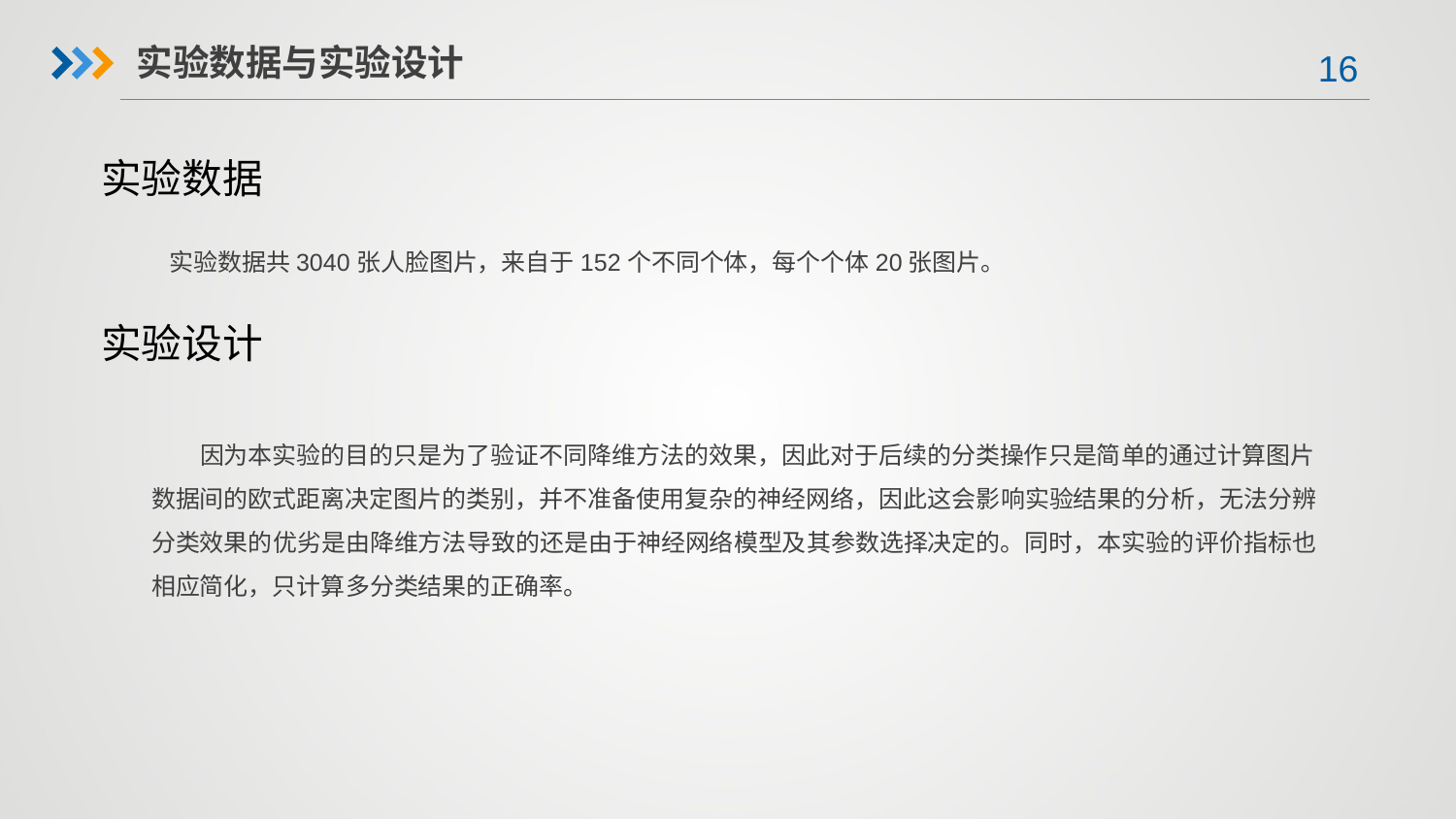

实验数据与实验设计
实验数据
实验数据共3040张人脸图片，来自于152个不同个体，每个个体20张图片。
实验设计
        因为本实验的目的只是为了验证不同降维方法的效果，因此对于后续的分类操作只是简单的通过计算图片数据间的欧式距离决定图片的类别，并不准备使用复杂的神经网络，因此这会影响实验结果的分析，无法分辨分类效果的优劣是由降维方法导致的还是由于神经网络模型及其参数选择决定的。同时，本实验的评价指标也相应简化，只计算多分类结果的正确率。